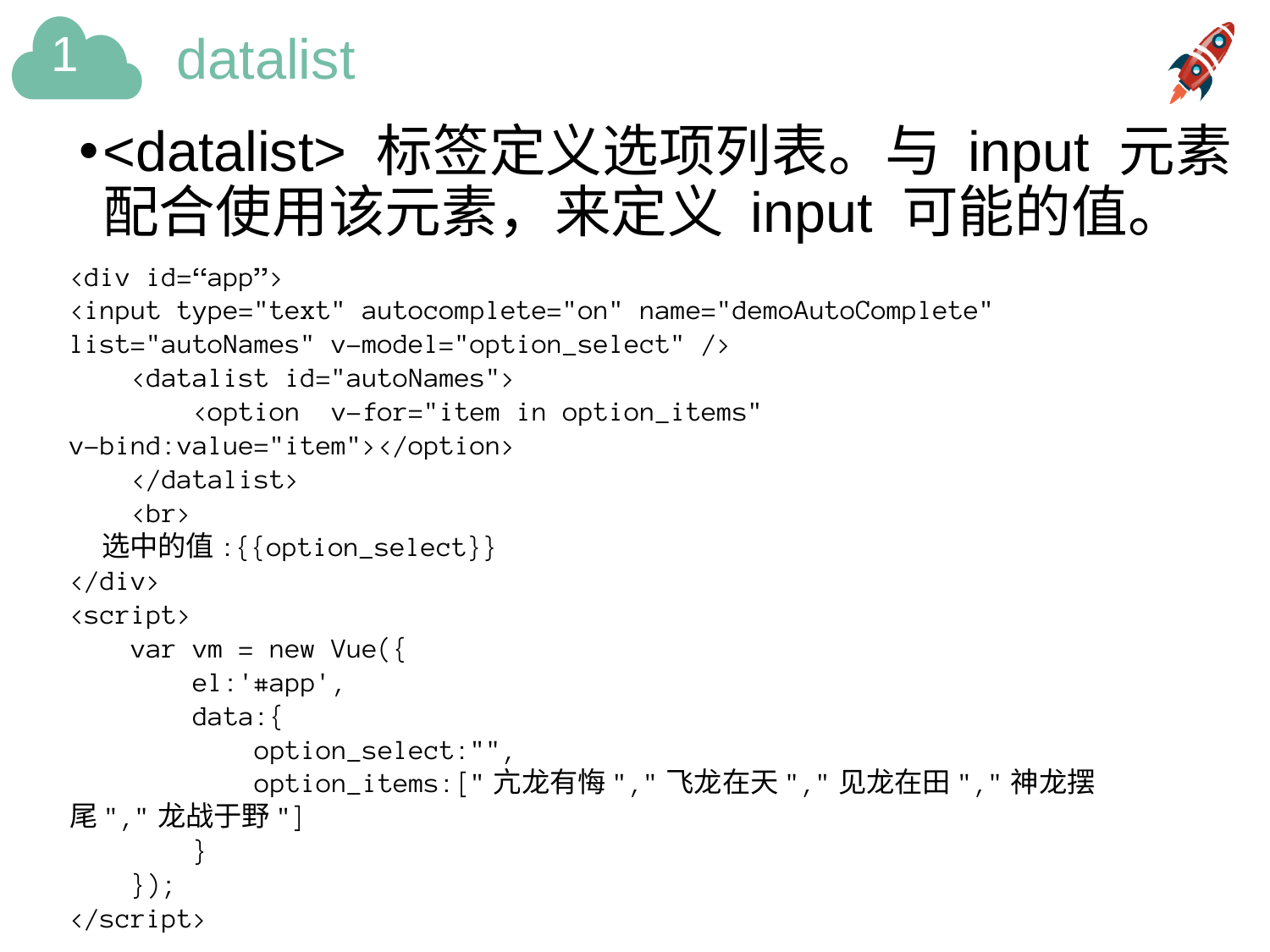

# datalist
<datalist> 标签定义选项列表。与 input 元素配合使用该元素，来定义 input 可能的值。
<div id=“app”>
<input type="text" autocomplete="on" name="demoAutoComplete" list="autoNames" v-model="option_select" />
    <datalist id="autoNames">
        <option  v-for="item in option_items" v-bind:value="item"></option>
    </datalist>
    <br>
    选中的值:{{option_select}}
</div>
<script>
    var vm = new Vue({
        el:'#app',
        data:{
            option_select:"",
            option_items:["亢龙有悔","飞龙在天","见龙在田","神龙摆尾","龙战于野"]
        }
    });
</script>
16